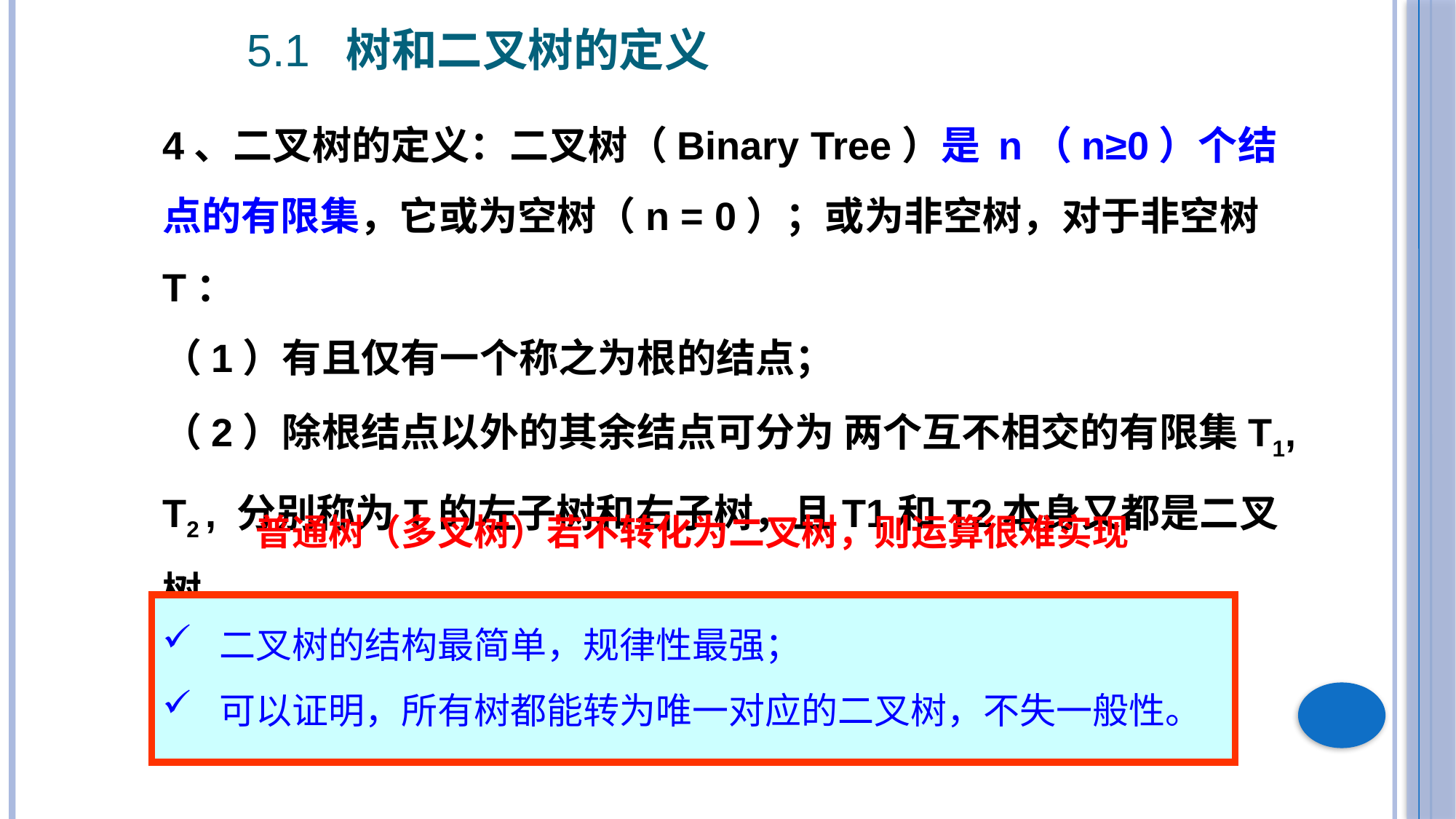

5.1  树和二叉树的定义
4、二叉树的定义：二叉树（Binary Tree）是 n（n≥0）个结点的有限集，它或为空树（n = 0）；或为非空树，对于非空树 T：
（1）有且仅有一个称之为根的结点；
（2）除根结点以外的其余结点可分为 两个互不相交的有限集T1, T2 , 分别称为T的左子树和右子树，且T1和T2本身又都是二叉树。
普通树（多叉树）若不转化为二叉树，则运算很难实现
二叉树的结构最简单，规律性最强；
可以证明，所有树都能转为唯一对应的二叉树，不失一般性。